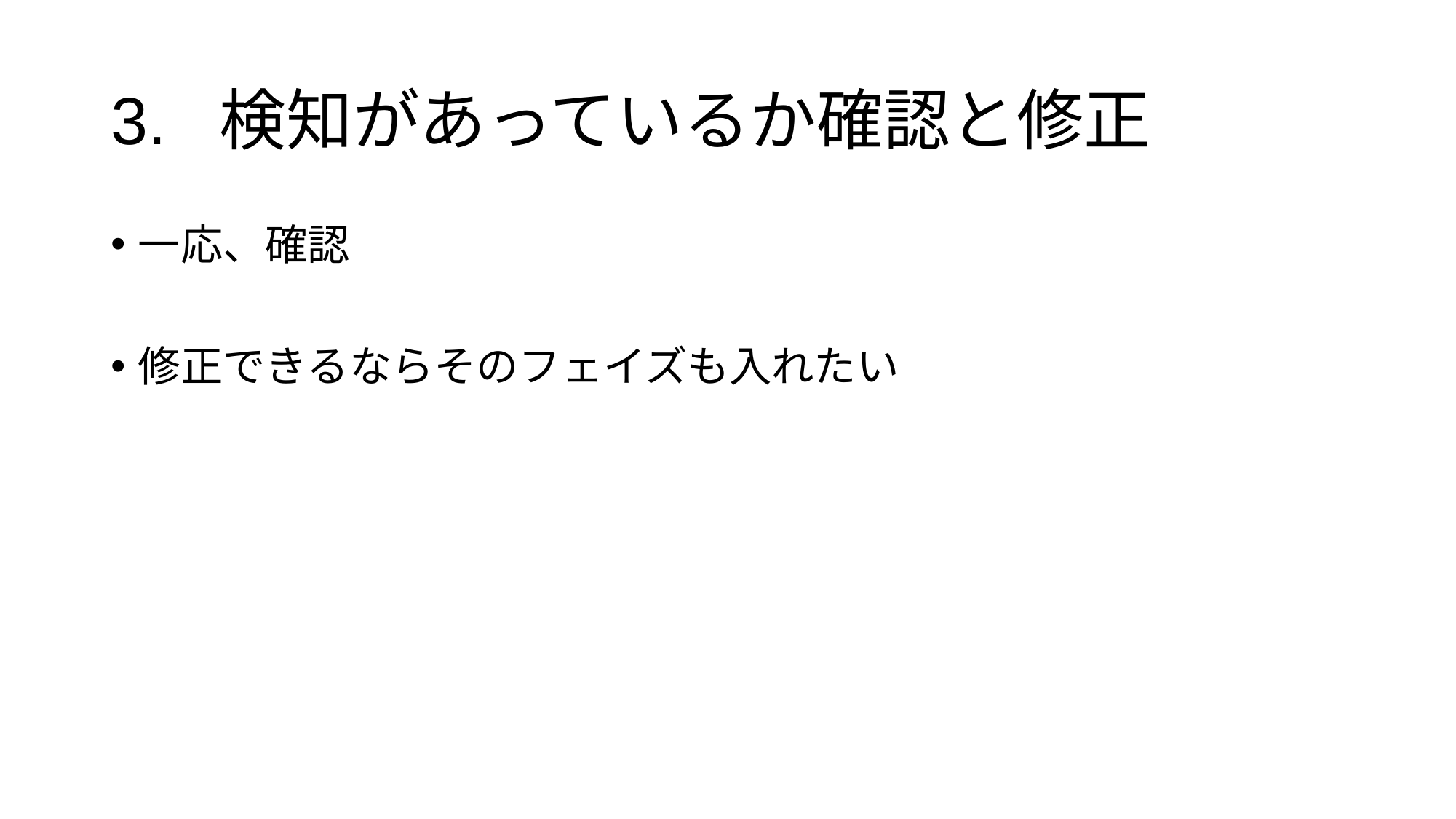

# 3.  検知があっているか確認と修正
一応、確認

修正できるならそのフェイズも入れたい